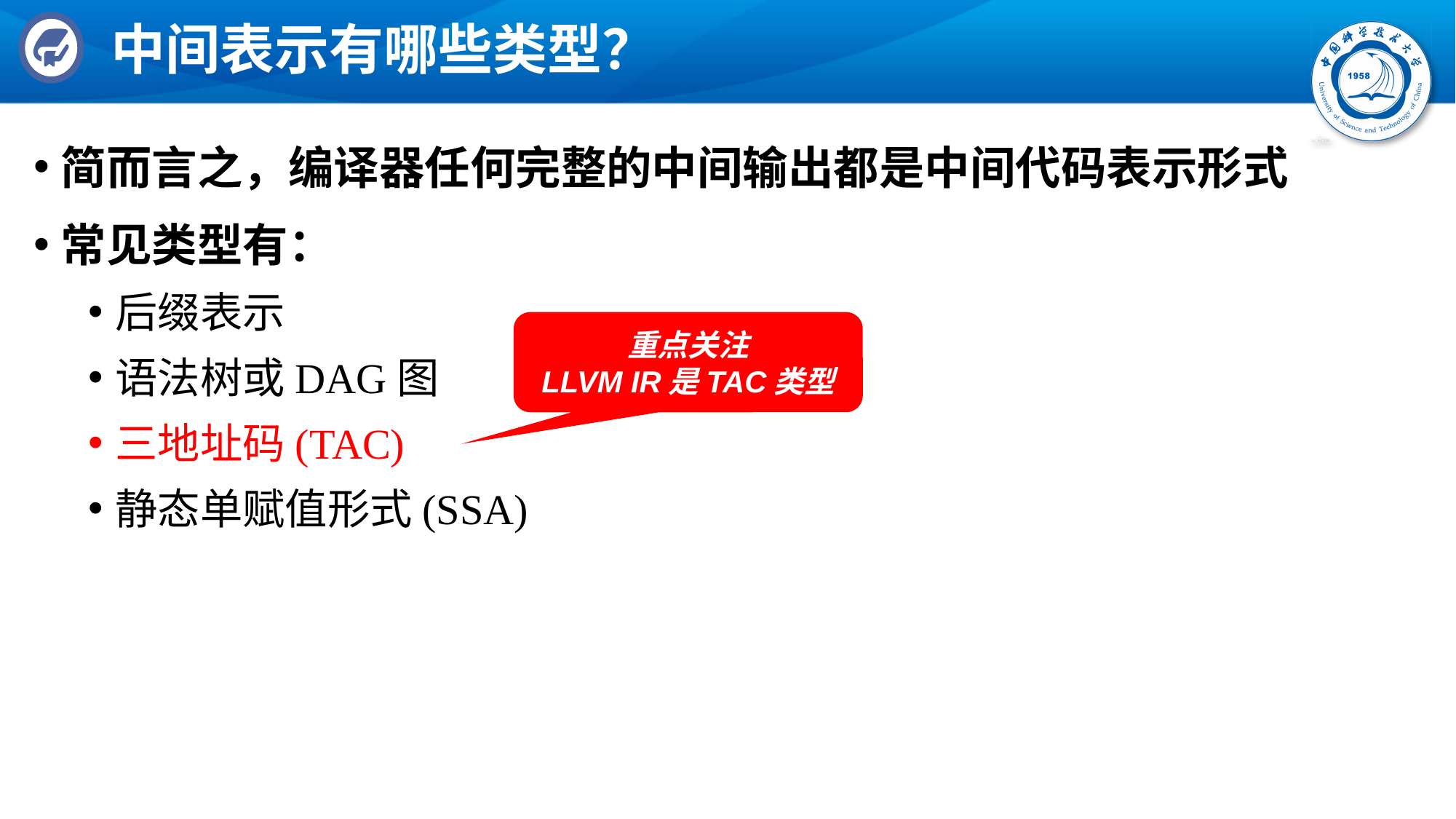

# 中间表示有哪些类型？
简而言之，编译器任何完整的中间输出都是中间代码表示形式
常见类型有：
后缀表示
语法树或DAG图
三地址码(TAC)
静态单赋值形式(SSA)
重点关注
LLVM IR是TAC类型